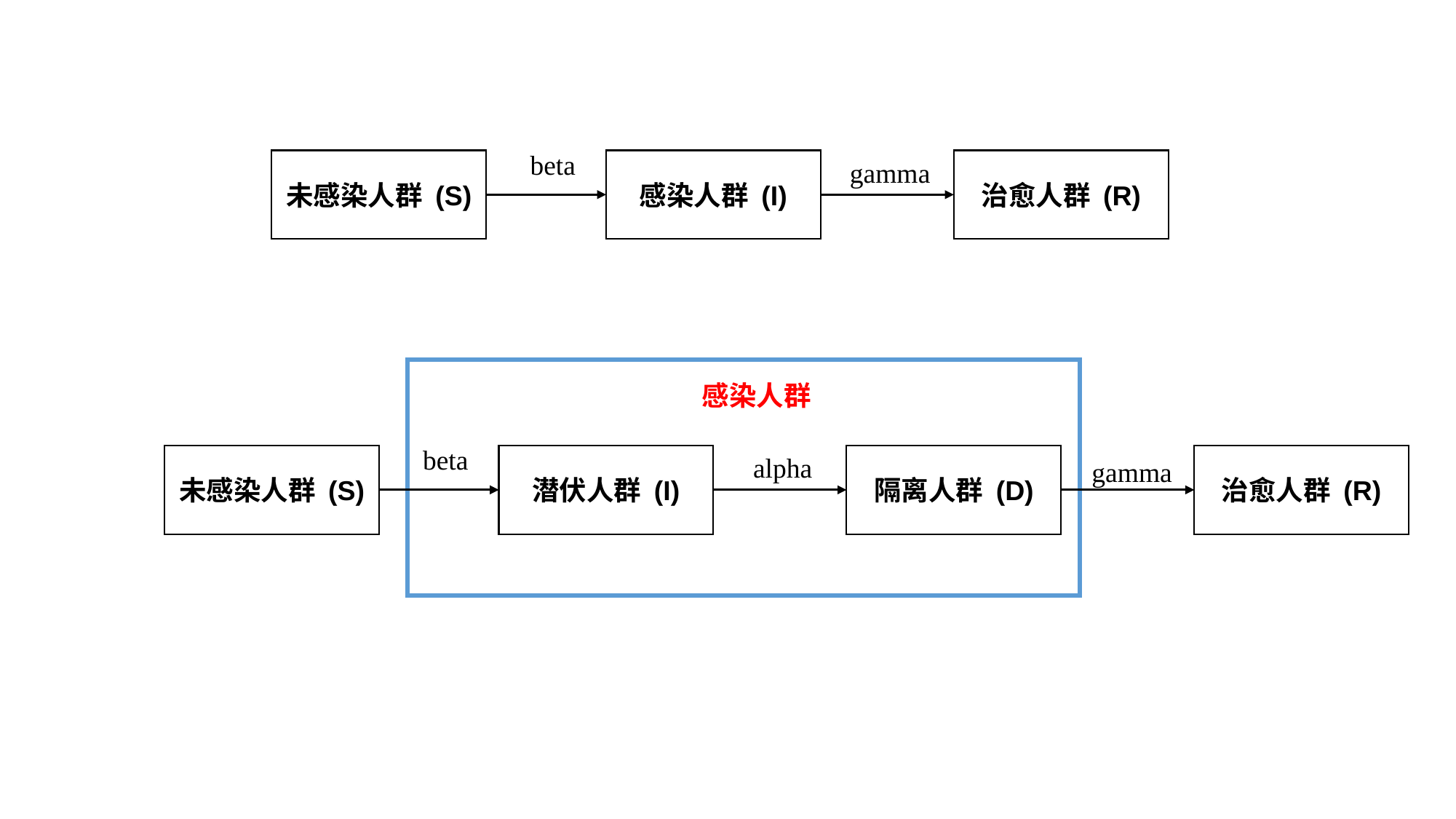

beta
未感染人群 (S)
感染人群 (I)
gamma
治愈人群 (R)

感染人群
beta
未感染人群 (S)
潜伏人群 (I)
alpha
隔离人群 (D)
治愈人群 (R)
gamma